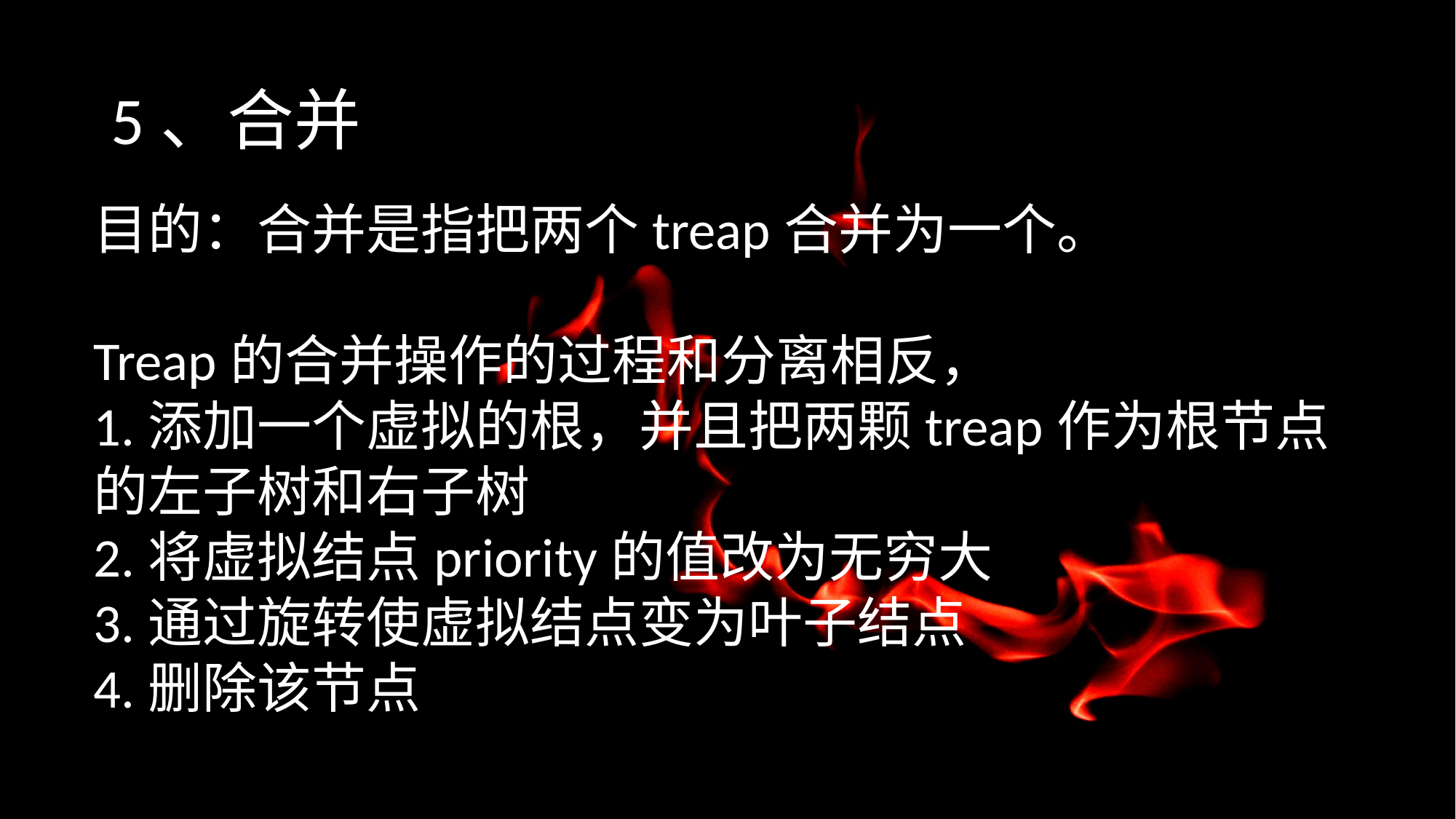

# 5、合并
目的：合并是指把两个treap合并为一个。

Treap的合并操作的过程和分离相反，
1.添加一个虚拟的根，并且把两颗treap作为根节点的左子树和右子树
2.将虚拟结点priority的值改为无穷大
3.通过旋转使虚拟结点变为叶子结点
4.删除该节点